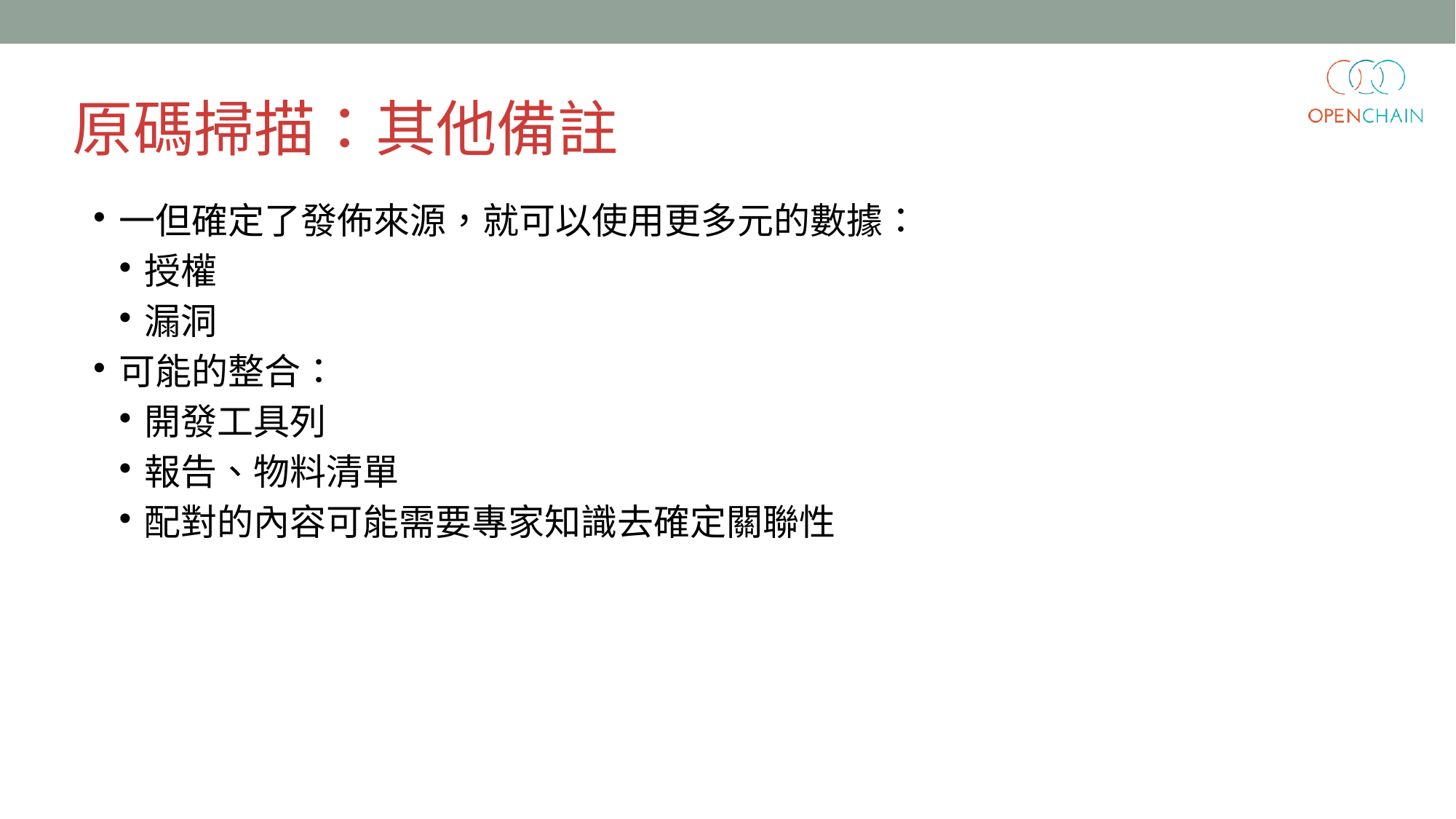

原碼掃描：其他備註
一但確定了發佈來源，就可以使用更多元的數據：
授權
漏洞
可能的整合：
開發工具列
報告、物料清單
配對的內容可能需要專家知識去確定關聯性